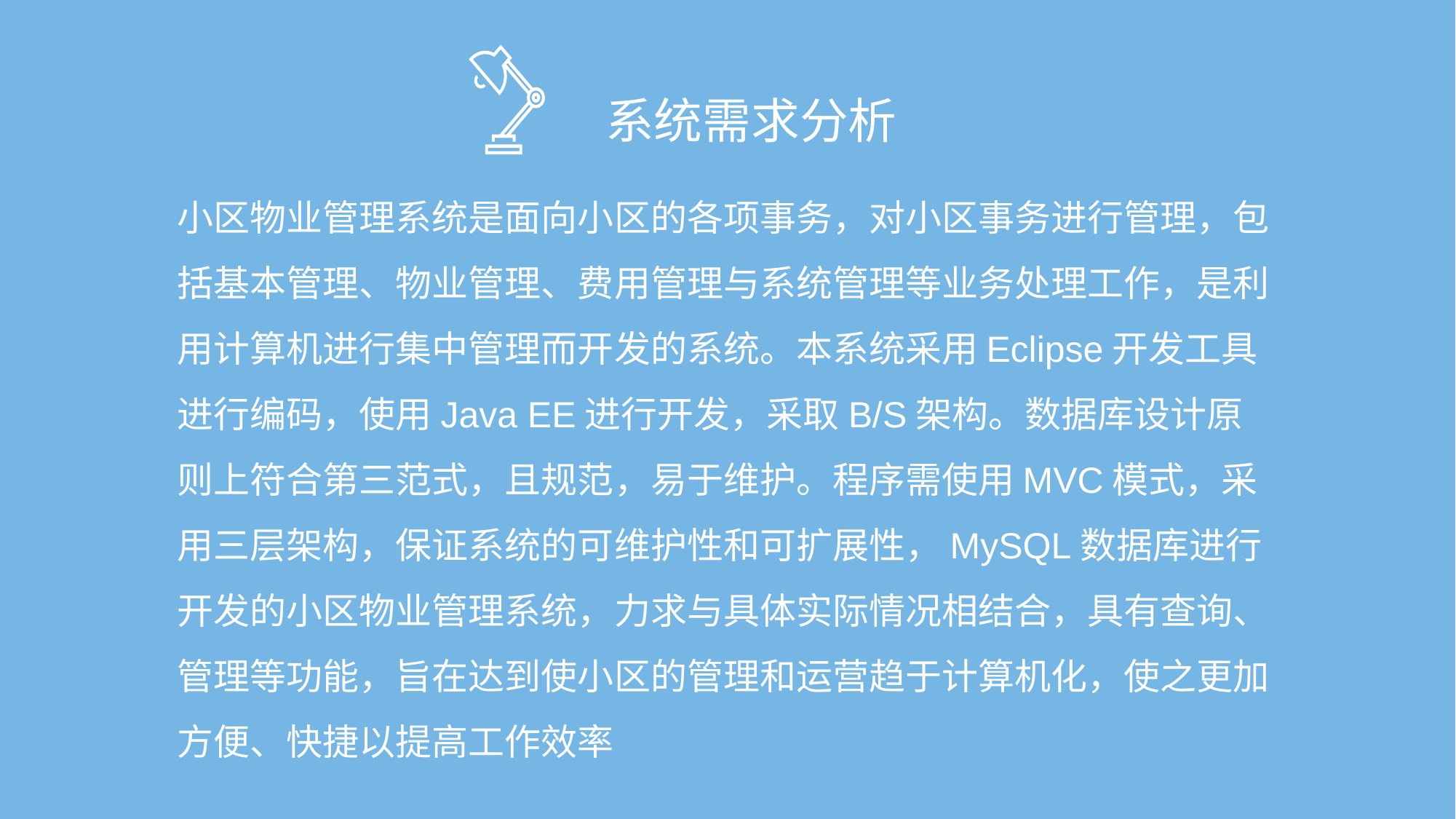

系统需求分析
小区物业管理系统是面向小区的各项事务，对小区事务进行管理，包括基本管理、物业管理、费用管理与系统管理等业务处理工作，是利用计算机进行集中管理而开发的系统。本系统采用Eclipse开发工具进行编码，使用Java EE进行开发，采取B/S架构。数据库设计原则上符合第三范式，且规范，易于维护。程序需使用MVC模式，采用三层架构，保证系统的可维护性和可扩展性，MySQL数据库进行开发的小区物业管理系统，力求与具体实际情况相结合，具有查询、管理等功能，旨在达到使小区的管理和运营趋于计算机化，使之更加方便、快捷以提高工作效率